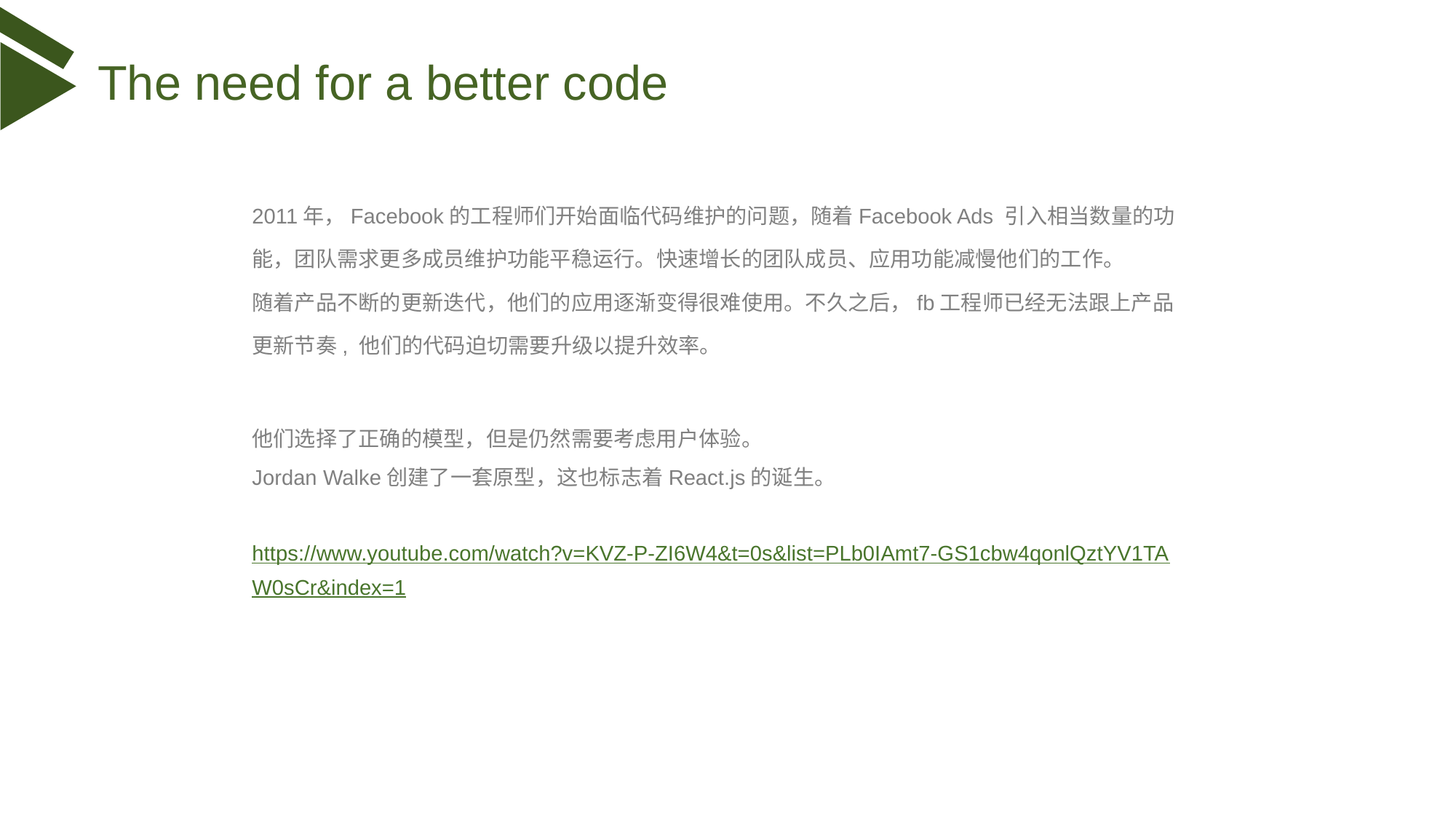

The need for a better code

2011年，Facebook的工程师们开始面临代码维护的问题，随着Facebook Ads 引入相当数量的功能，团队需求更多成员维护功能平稳运行。快速增长的团队成员、应用功能减慢他们的工作。
随着产品不断的更新迭代，他们的应用逐渐变得很难使用。不久之后，fb工程师已经无法跟上产品更新节奏, 他们的代码迫切需要升级以提升效率。
他们选择了正确的模型，但是仍然需要考虑用户体验。
Jordan Walke创建了一套原型，这也标志着React.js的诞生。

https://www.youtube.com/watch?v=KVZ-P-ZI6W4&t=0s&list=PLb0IAmt7-GS1cbw4qonlQztYV1TAW0sCr&index=1